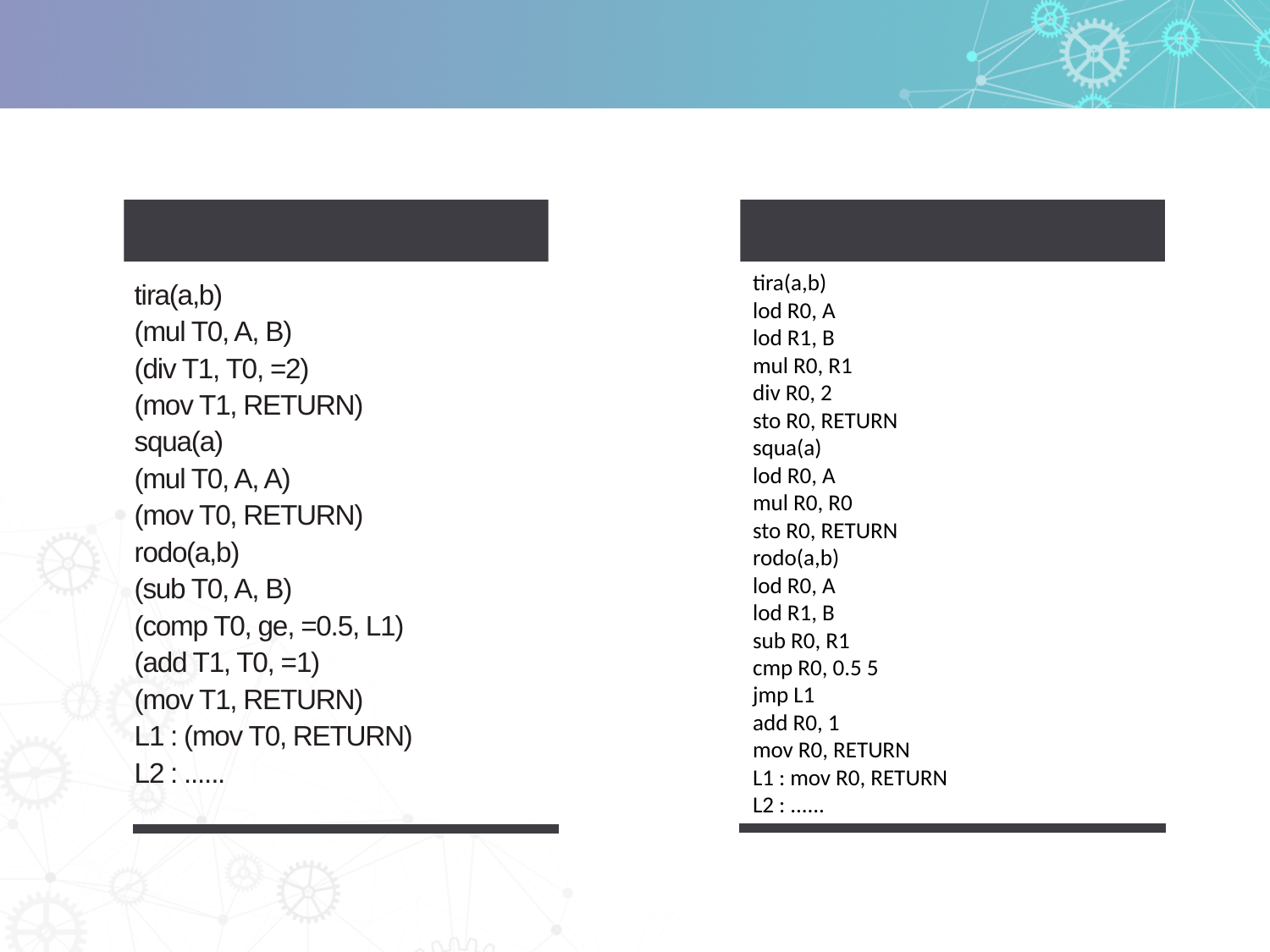

# 순서도 – 중간코드 생성
중간 코드
코드 생성

tira(a,b)
lod R0, A
lod R1, B
mul R0, R1
div R0, 2
sto R0, RETURN
squa(a)
lod R0, A
mul R0, R0
sto R0, RETURN
rodo(a,b)
lod R0, A
lod R1, B
sub R0, R1
cmp R0, 0.5 5
jmp L1
add R0, 1
mov R0, RETURN
L1 : mov R0, RETURN
L2 : ......
tira(a,b)
(mul T0, A, B)
(div T1, T0, =2)
(mov T1, RETURN)
squa(a)
(mul T0, A, A)
(mov T0, RETURN)
rodo(a,b)
(sub T0, A, B)
(comp T0, ge, =0.5, L1)
(add T1, T0, =1)
(mov T1, RETURN)
L1 : (mov T0, RETURN)
L2 : ......